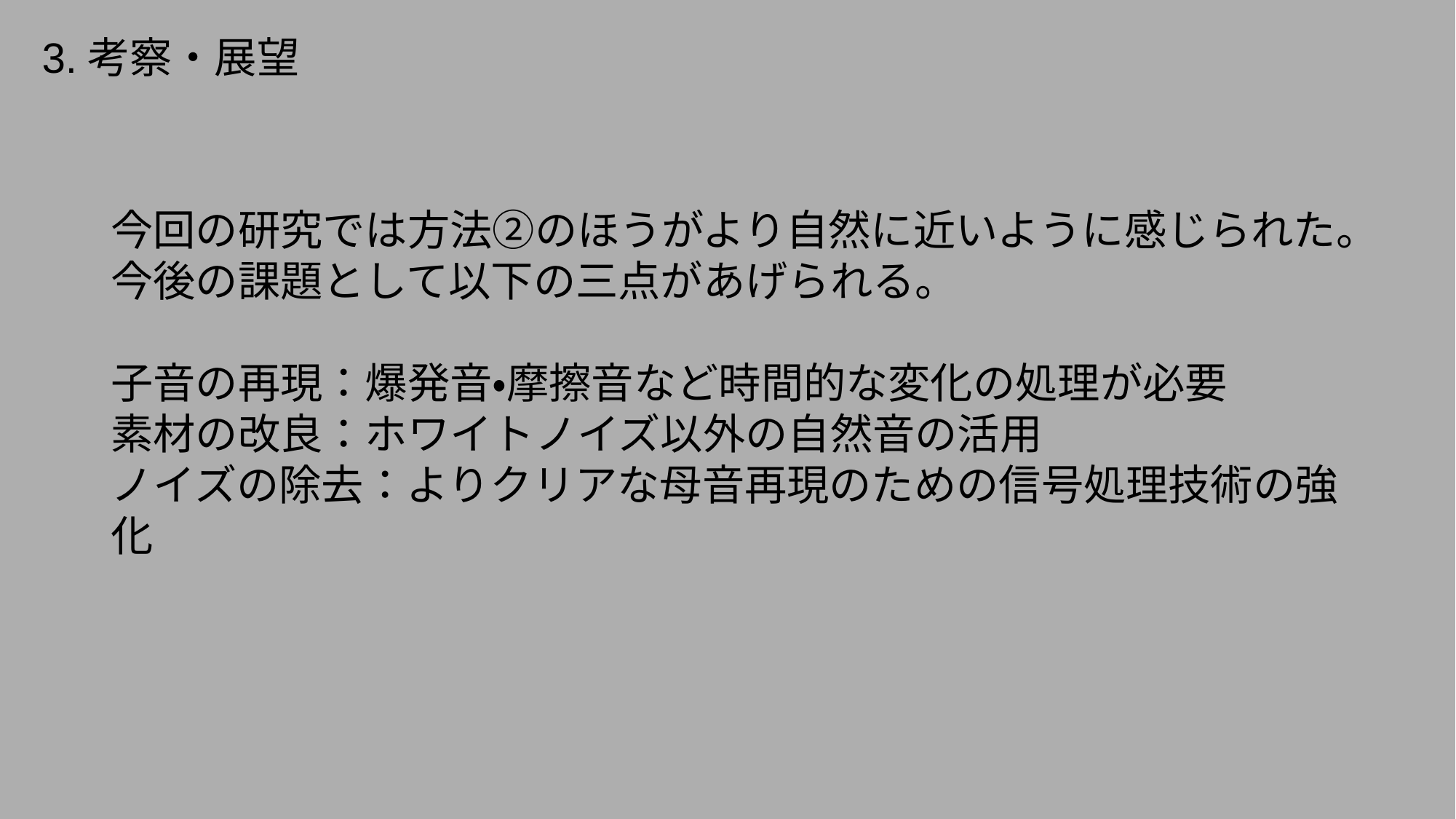

3.考察・展望
今回の研究では方法②のほうがより自然に近いように感じられた。
今後の課題として以下の三点があげられる。

子音の再現：爆発音・摩擦音など時間的な変化の処理が必要
素材の改良：ホワイトノイズ以外の自然音の活用
ノイズの除去：よりクリアな母音再現のための信号処理技術の強化